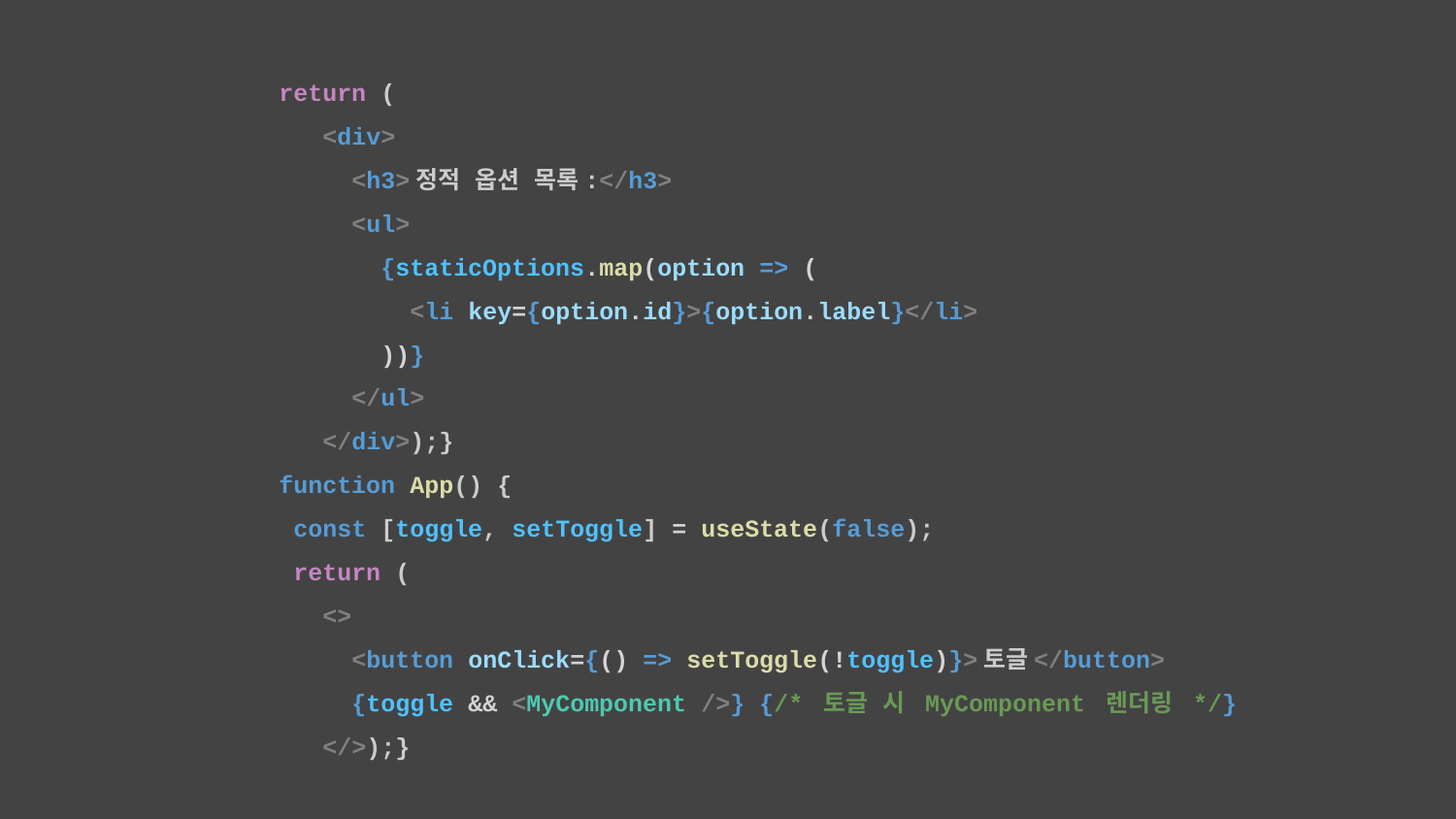

return (
   <div>
     <h3>정적 옵션 목록:</h3>
     <ul>
       {staticOptions.map(option => (
         <li key={option.id}>{option.label}</li>
       ))}
     </ul>
   </div>);}
function App() {
 const [toggle, setToggle] = useState(false);
 return (
   <>
     <button onClick={() => setToggle(!toggle)}>토글</button>
     {toggle && <MyComponent />} {/* 토글 시 MyComponent 렌더링 */}
   </>);}